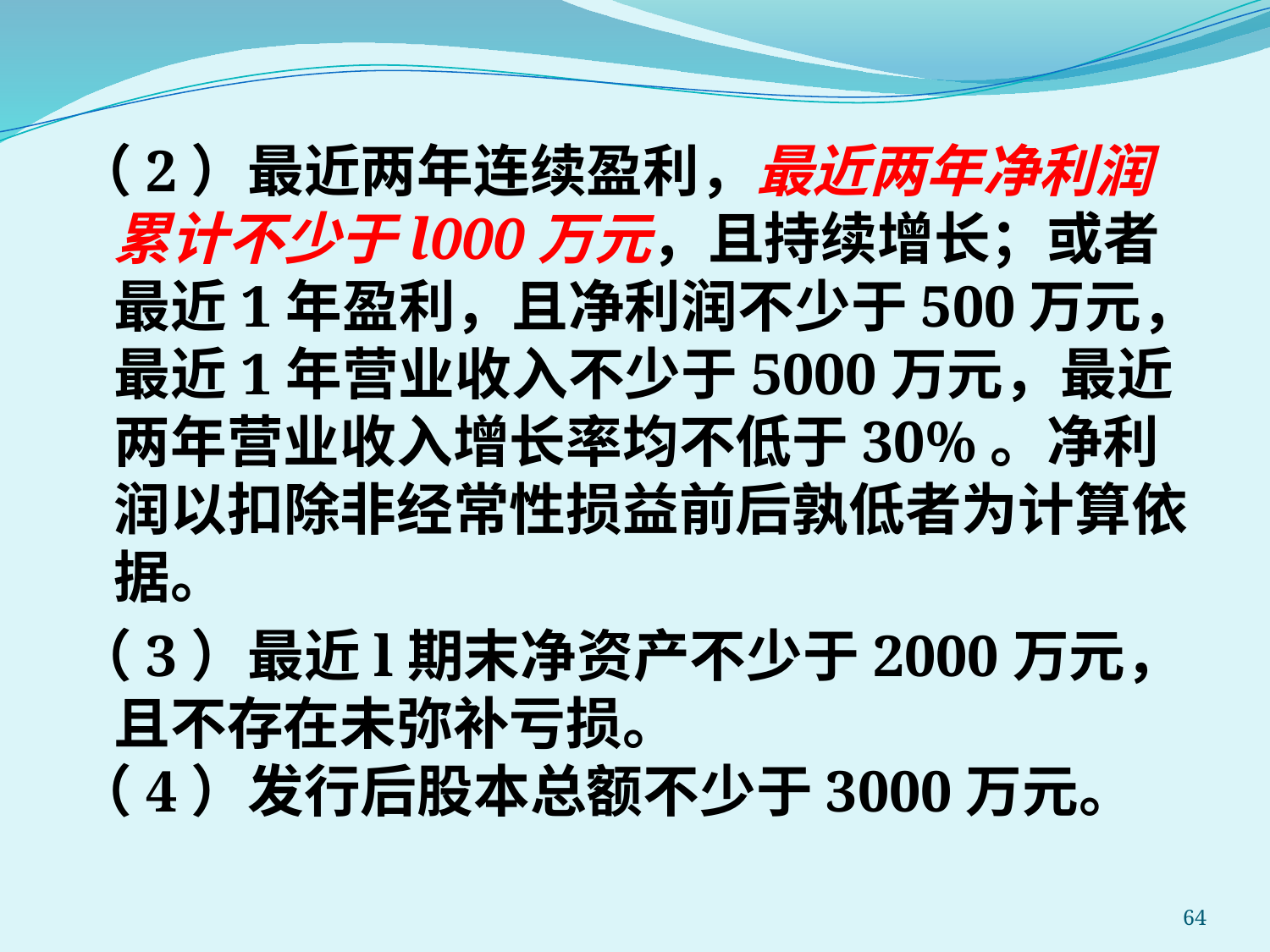

（2）最近两年连续盈利，最近两年净利润累计不少于l000万元，且持续增长；或者最近1年盈利，且净利润不少于500万元，最近1年营业收入不少于5000万元，最近两年营业收入增长率均不低于30%。净利润以扣除非经常性损益前后孰低者为计算依据。
（3）最近l期末净资产不少于2000万元，且不存在未弥补亏损。
（4）发行后股本总额不少于3000万元。

64